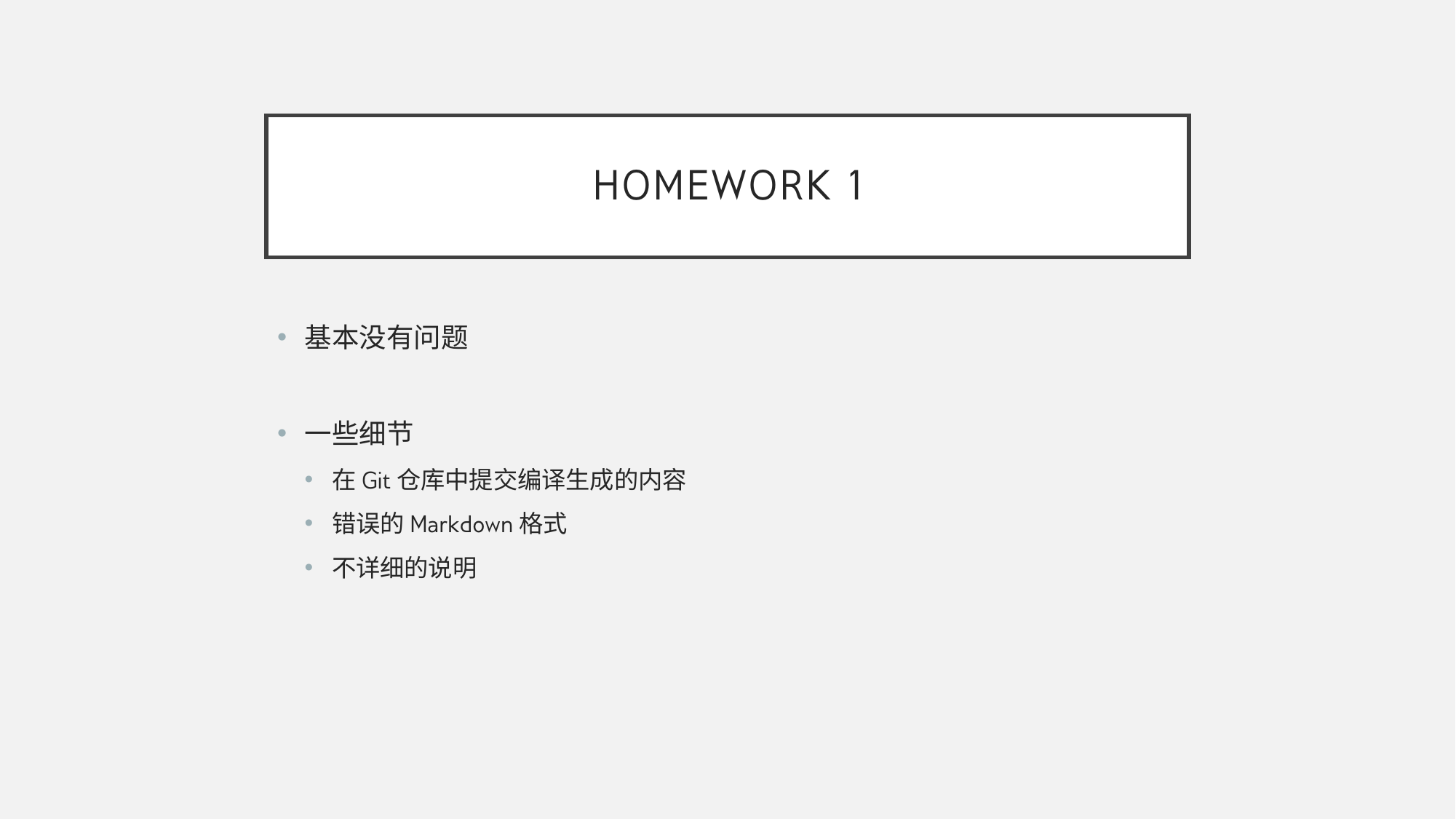

# Homework 1
基本没有问题

一些细节
在Git仓库中提交编译生成的内容
错误的Markdown格式
不详细的说明